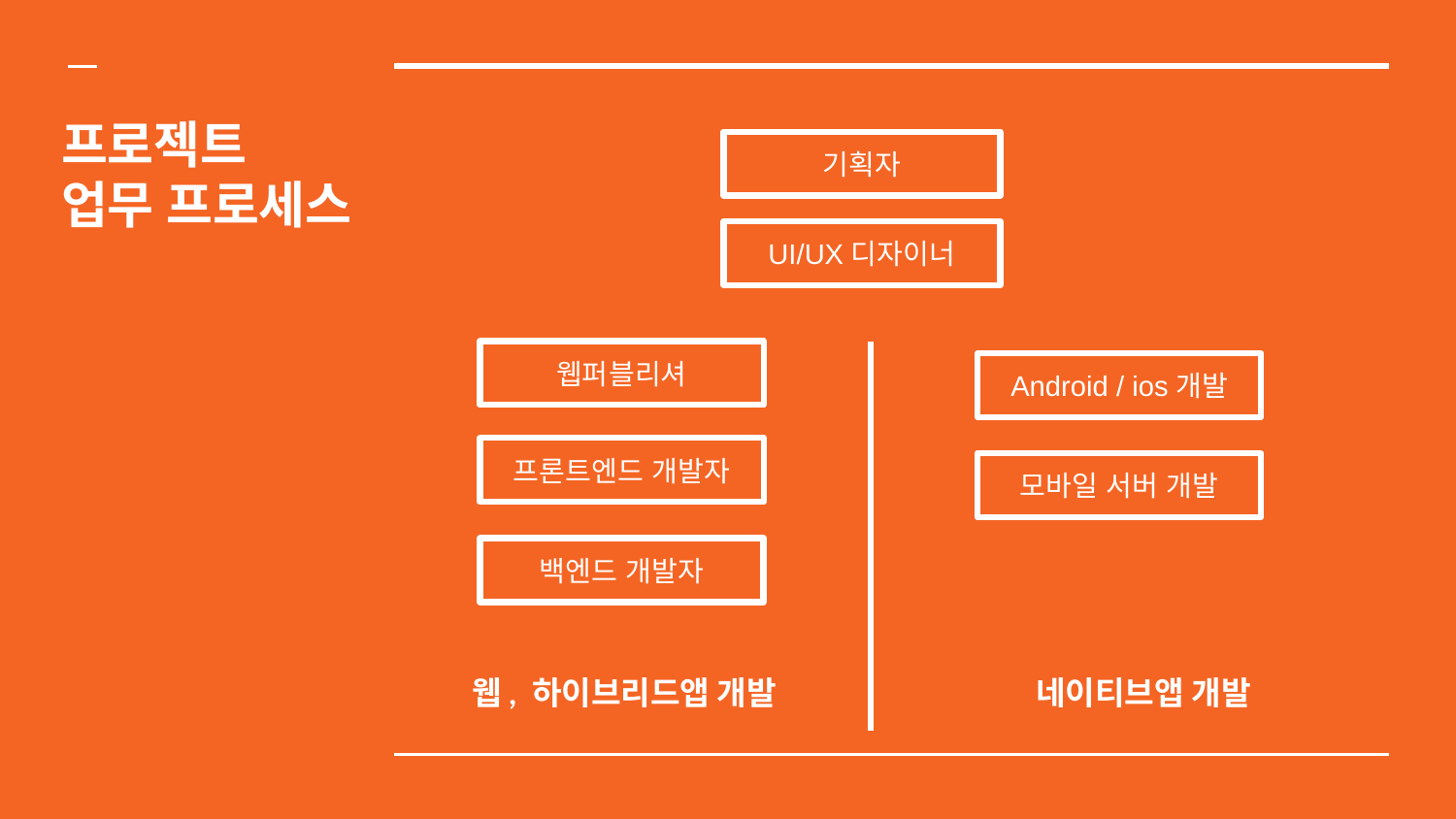

프로젝트
업무 프로세스
기획자
UI/UX디자이너
웹퍼블리셔
Android / ios개발
프론트엔드 개발자
모바일 서버 개발
백엔드 개발자
웹, 하이브리드앱 개발
네이티브앱 개발